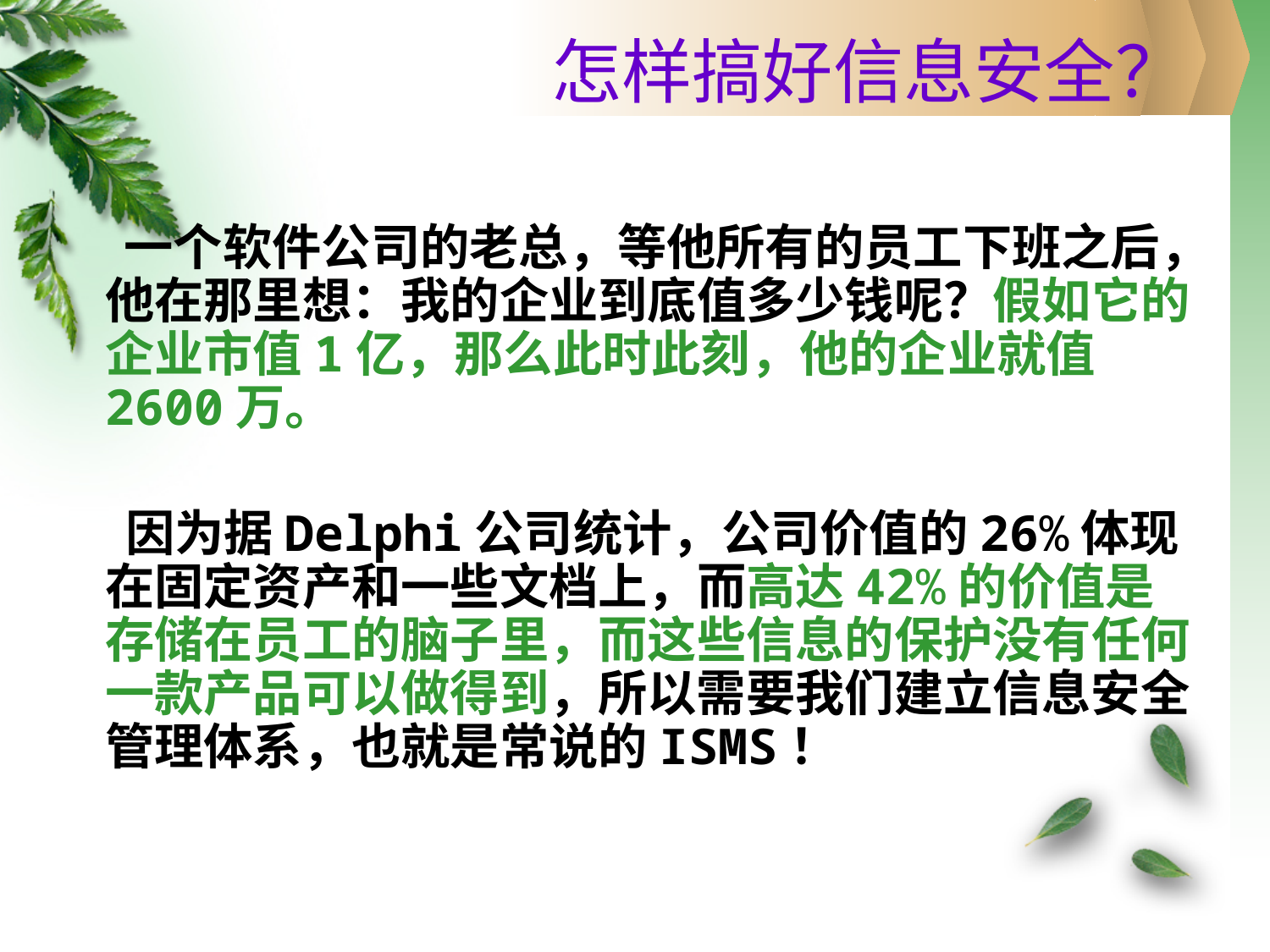

怎样搞好信息安全？
     一个软件公司的老总，等他所有的员工下班之后，他在那里想：我的企业到底值多少钱呢？假如它的企业市值1亿，那么此时此刻，他的企业就值2600万。

     因为据Delphi公司统计，公司价值的26%体现在固定资产和一些文档上，而高达42%的价值是存储在员工的脑子里，而这些信息的保护没有任何一款产品可以做得到，所以需要我们建立信息安全管理体系，也就是常说的ISMS！
6